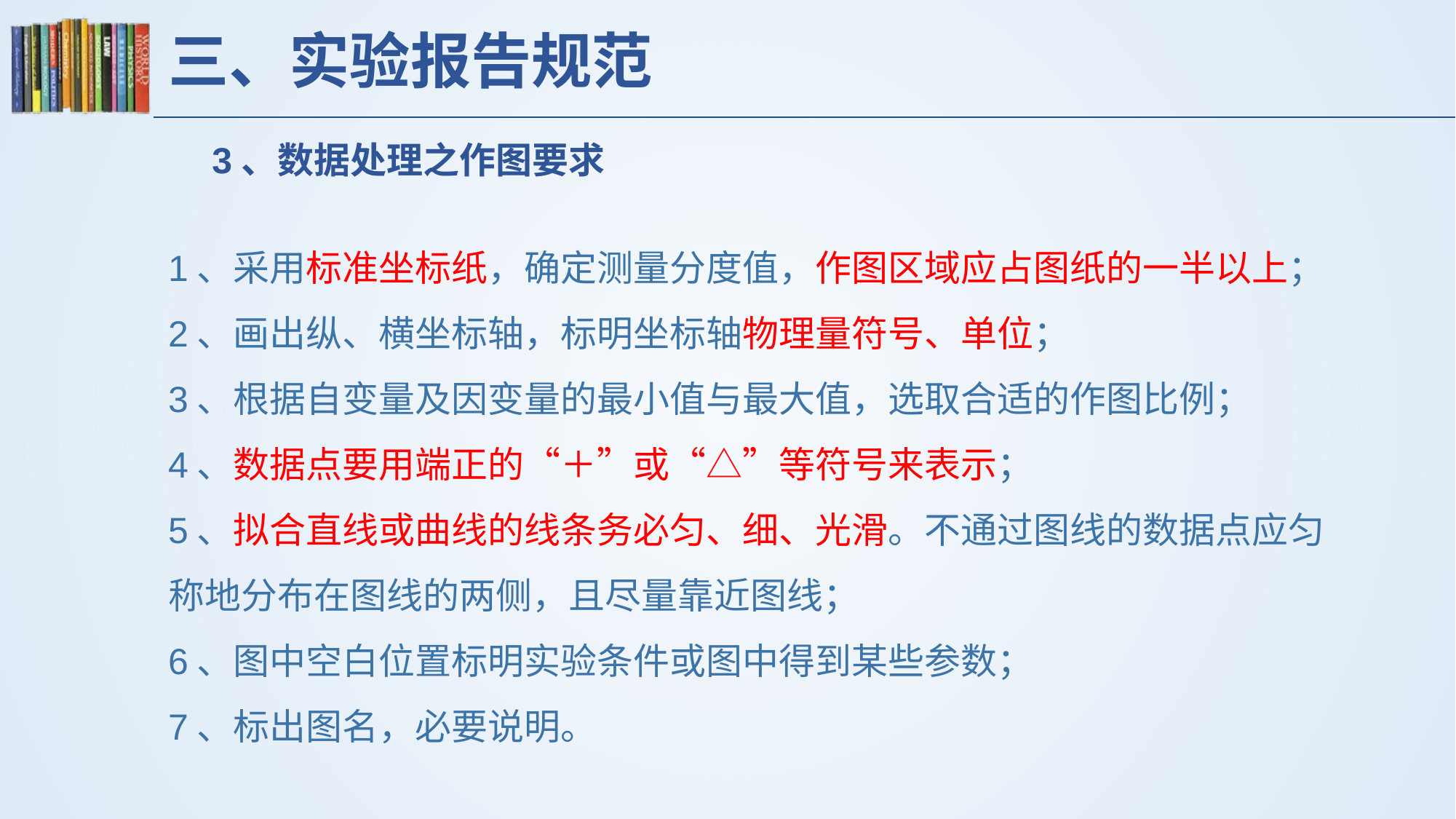

# 三、实验报告规范
3、数据处理之作图要求
1、采用标准坐标纸，确定测量分度值，作图区域应占图纸的一半以上；
2、画出纵、横坐标轴，标明坐标轴物理量符号、单位；
3、根据自变量及因变量的最小值与最大值，选取合适的作图比例；
4、数据点要用端正的“＋”或“△”等符号来表示；
5、拟合直线或曲线的线条务必匀、细、光滑。不通过图线的数据点应匀称地分布在图线的两侧，且尽量靠近图线；
6、图中空白位置标明实验条件或图中得到某些参数；
7、标出图名，必要说明。